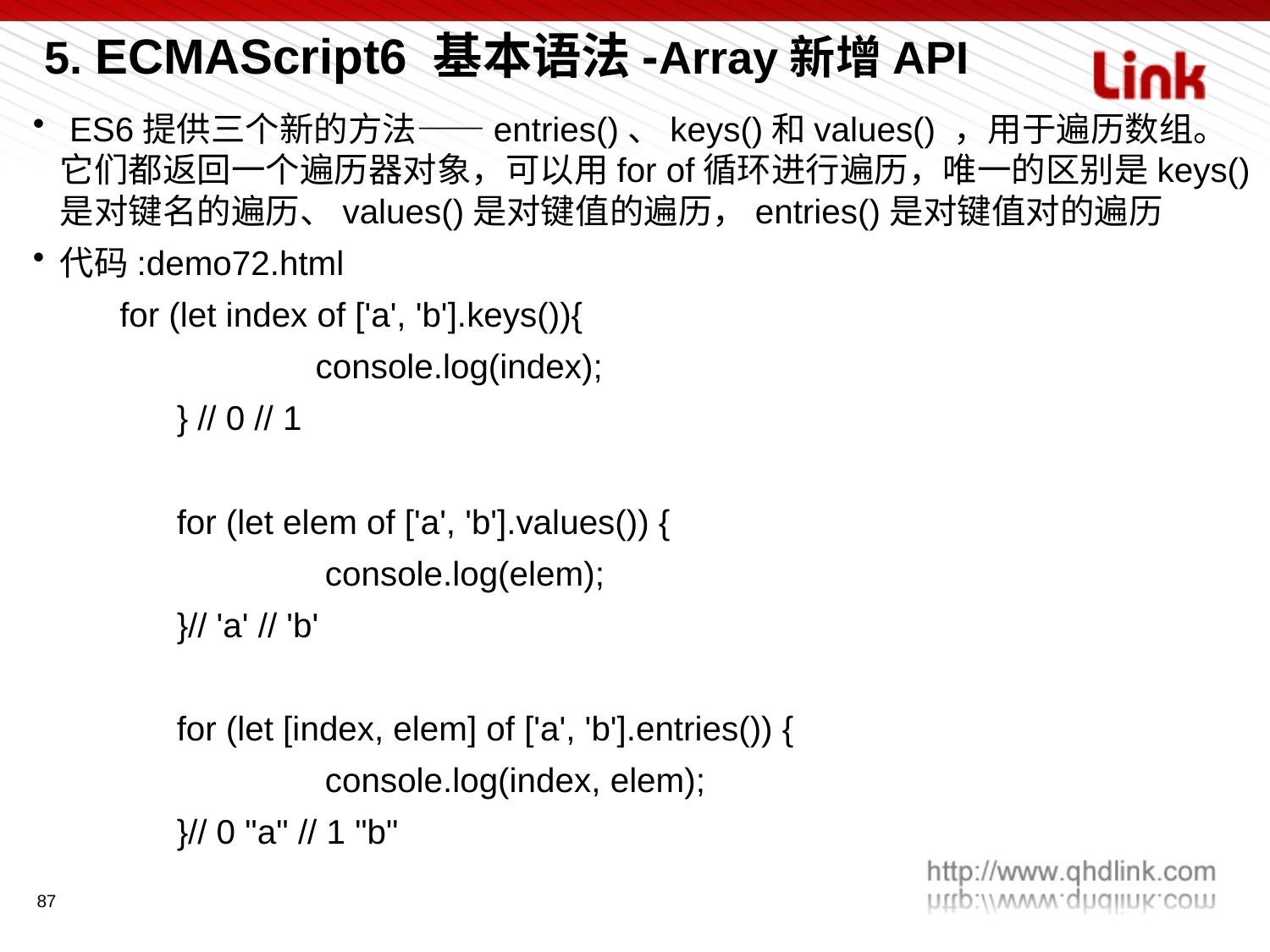

5. ECMAScript6 基本语法-Array新增API
 ES6提供三个新的方法——entries()、keys()和values() ，用于遍历数组。它们都返回一个遍历器对象，可以用for of循环进行遍历，唯一的区别是keys()是对键名的遍历、values()是对键值的遍历，entries()是对键值对的遍历
代码:demo72.html
 for (let index of ['a', 'b'].keys()){
       	   console.log(index);
       } // 0 // 1

       for (let elem of ['a', 'b'].values()) {
       	    console.log(elem);
       }// 'a' // 'b'

       for (let [index, elem] of ['a', 'b'].entries()) {
       	    console.log(index, elem);
       }// 0 "a" // 1 "b"

87